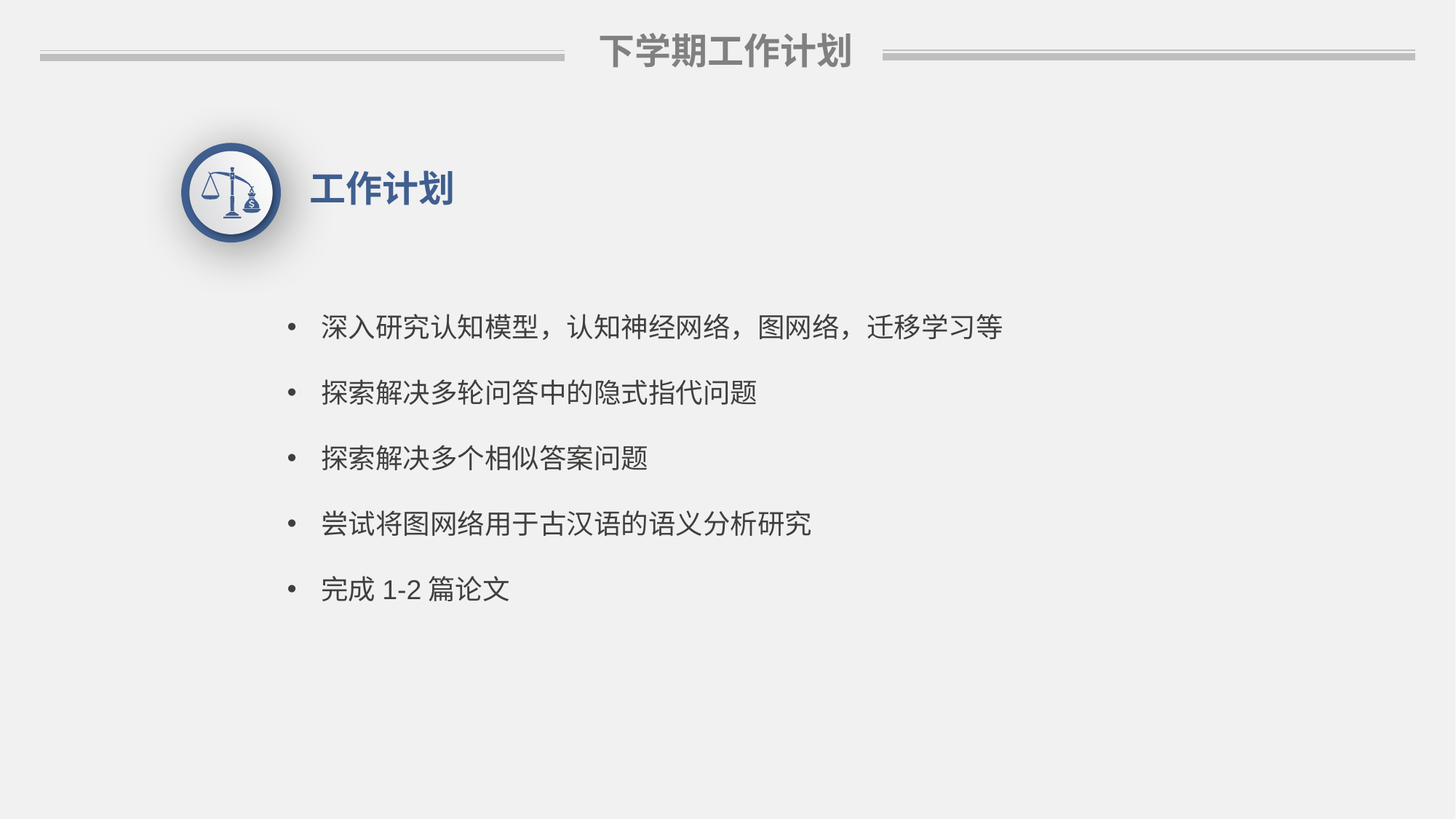

下学期工作计划

工作计划
深入研究认知模型，认知神经网络，图网络，迁移学习等
探索解决多轮问答中的隐式指代问题
探索解决多个相似答案问题
尝试将图网络用于古汉语的语义分析研究
完成1-2篇论文